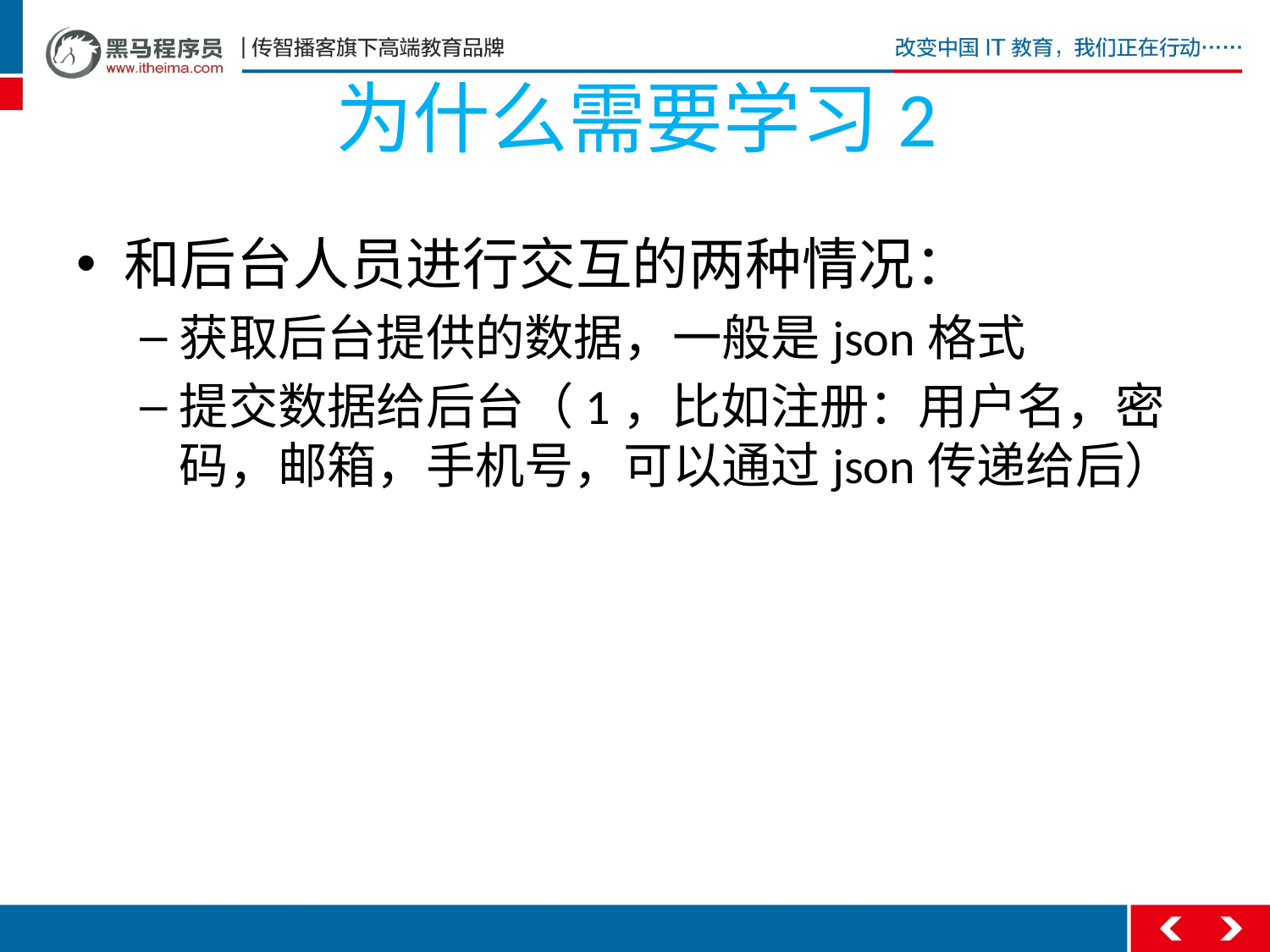

# 为什么需要学习2
和后台人员进行交互的两种情况：
获取后台提供的数据，一般是json格式
提交数据给后台（1，比如注册：用户名，密码，邮箱，手机号，可以通过json传递给后）